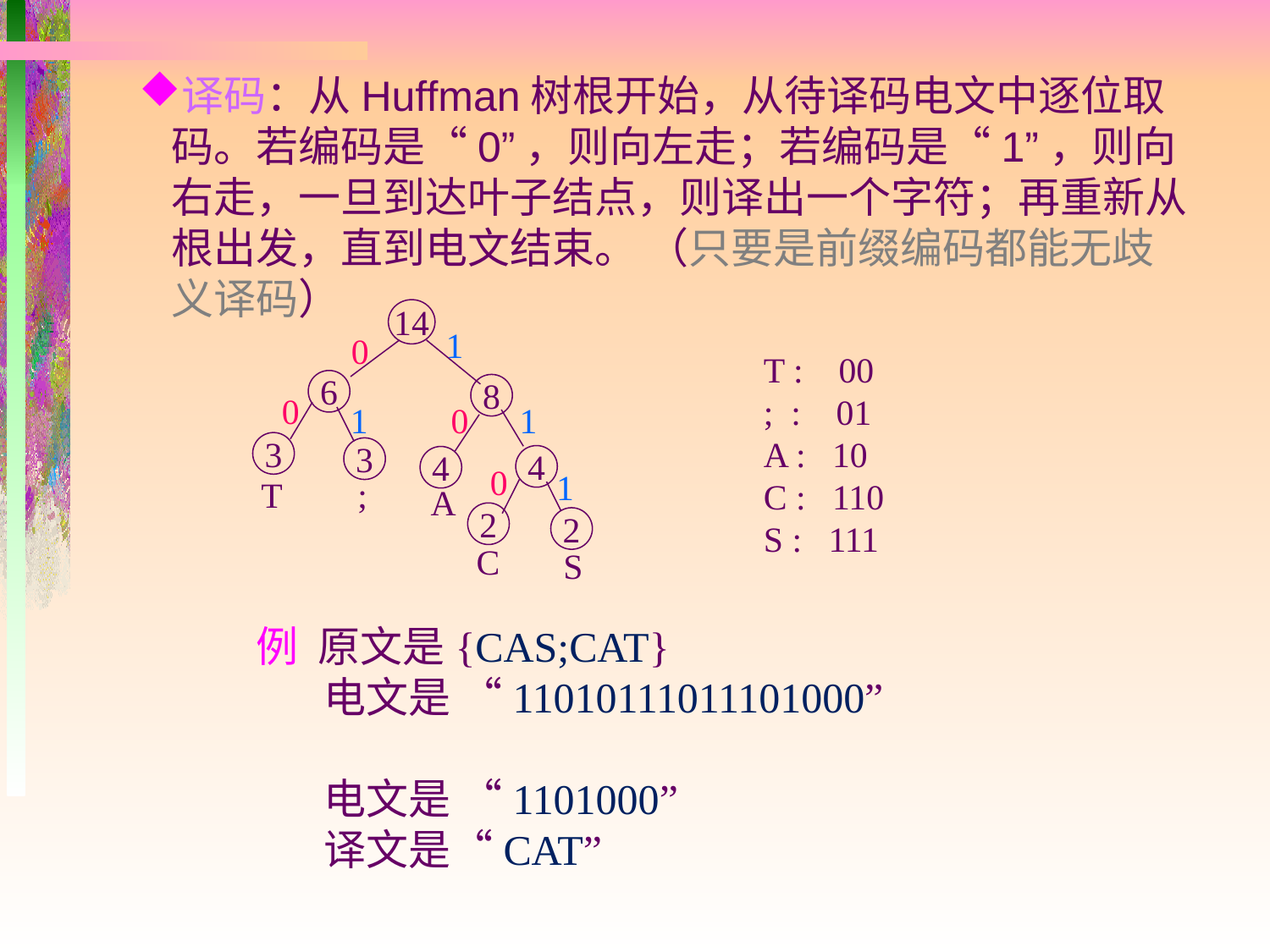

译码：从Huffman树根开始，从待译码电文中逐位取码。若编码是“0”，则向左走；若编码是“1”，则向右走，一旦到达叶子结点，则译出一个字符；再重新从根出发，直到电文结束。 （只要是前缀编码都能无歧义译码）
14

6
8

3
3
4
4
T
;
A

2
2
C
S
1
0
0
1
0
1
0
1
T :    00
;  :    01
A :   10
C :   110
S :   111
例  原文是{CAS;CAT}
      电文是 “11010111011101000”

      电文是 “1101000”
      译文是“CAT”